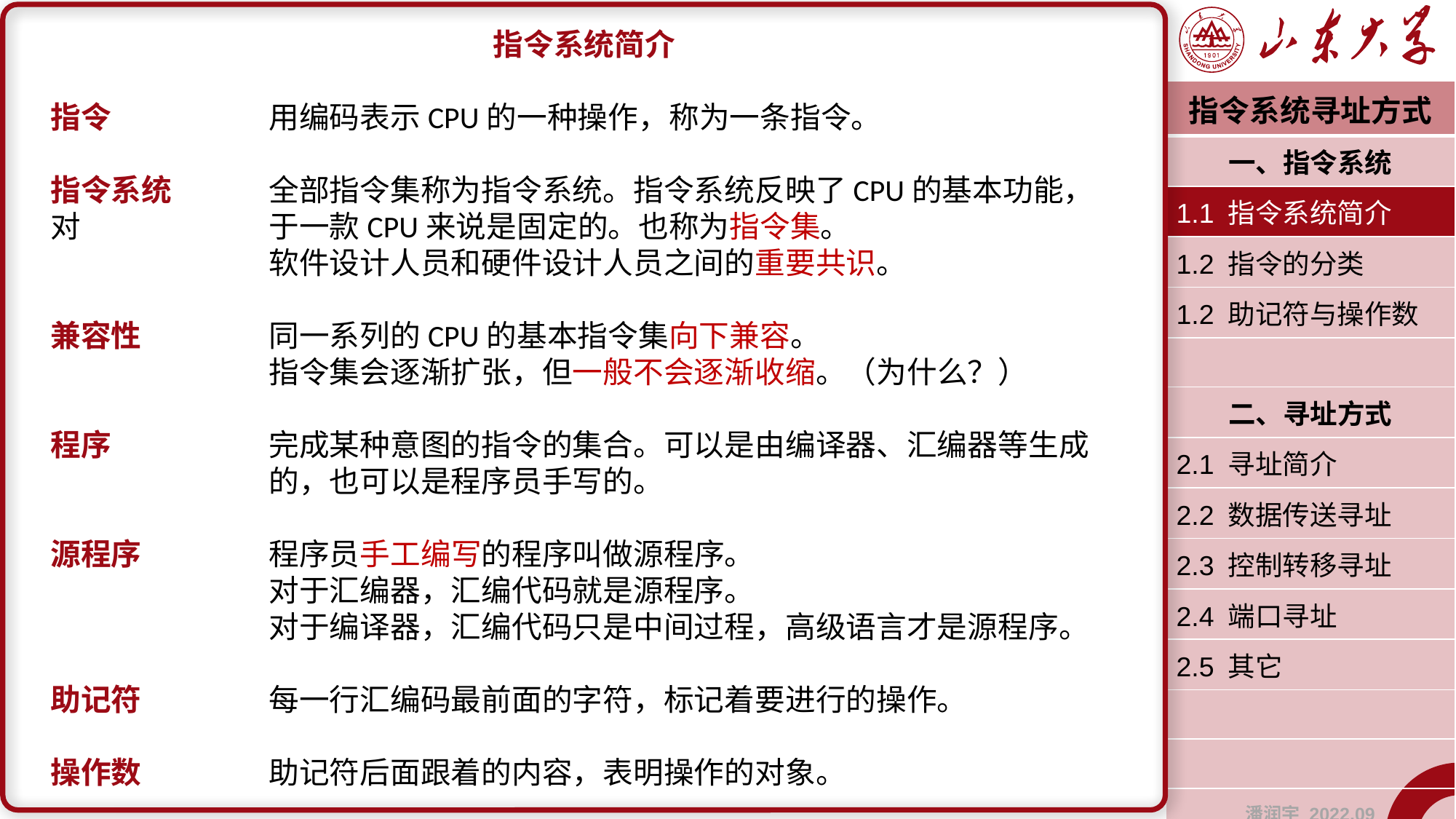

指令系统简介

指令		用编码表示CPU的一种操作，称为一条指令。

指令系统	全部指令集称为指令系统。指令系统反映了CPU的基本功能，对		于一款CPU来说是固定的。也称为指令集。
		软件设计人员和硬件设计人员之间的重要共识。

兼容性		同一系列的CPU的基本指令集向下兼容。
		指令集会逐渐扩张，但一般不会逐渐收缩。（为什么？）

程序		完成某种意图的指令的集合。可以是由编译器、汇编器等生成		的，也可以是程序员手写的。

源程序		程序员手工编写的程序叫做源程序。
		对于汇编器，汇编代码就是源程序。
		对于编译器，汇编代码只是中间过程，高级语言才是源程序。

助记符		每一行汇编码最前面的字符，标记着要进行的操作。

操作数		助记符后面跟着的内容，表明操作的对象。
| 指令系统寻址方式 |
| --- |
| 一、指令系统 |
| 1.1 指令系统简介 |
| 1.2 指令的分类 |
| 1.2 助记符与操作数 |
|  |
| 二、寻址方式 |
| 2.1 寻址简介 |
| 2.2 数据传送寻址 |
| 2.3 控制转移寻址 |
| 2.4 端口寻址 |
| 2.5 其它 |
|  |
|  |
| 潘润宇 2022.09 |